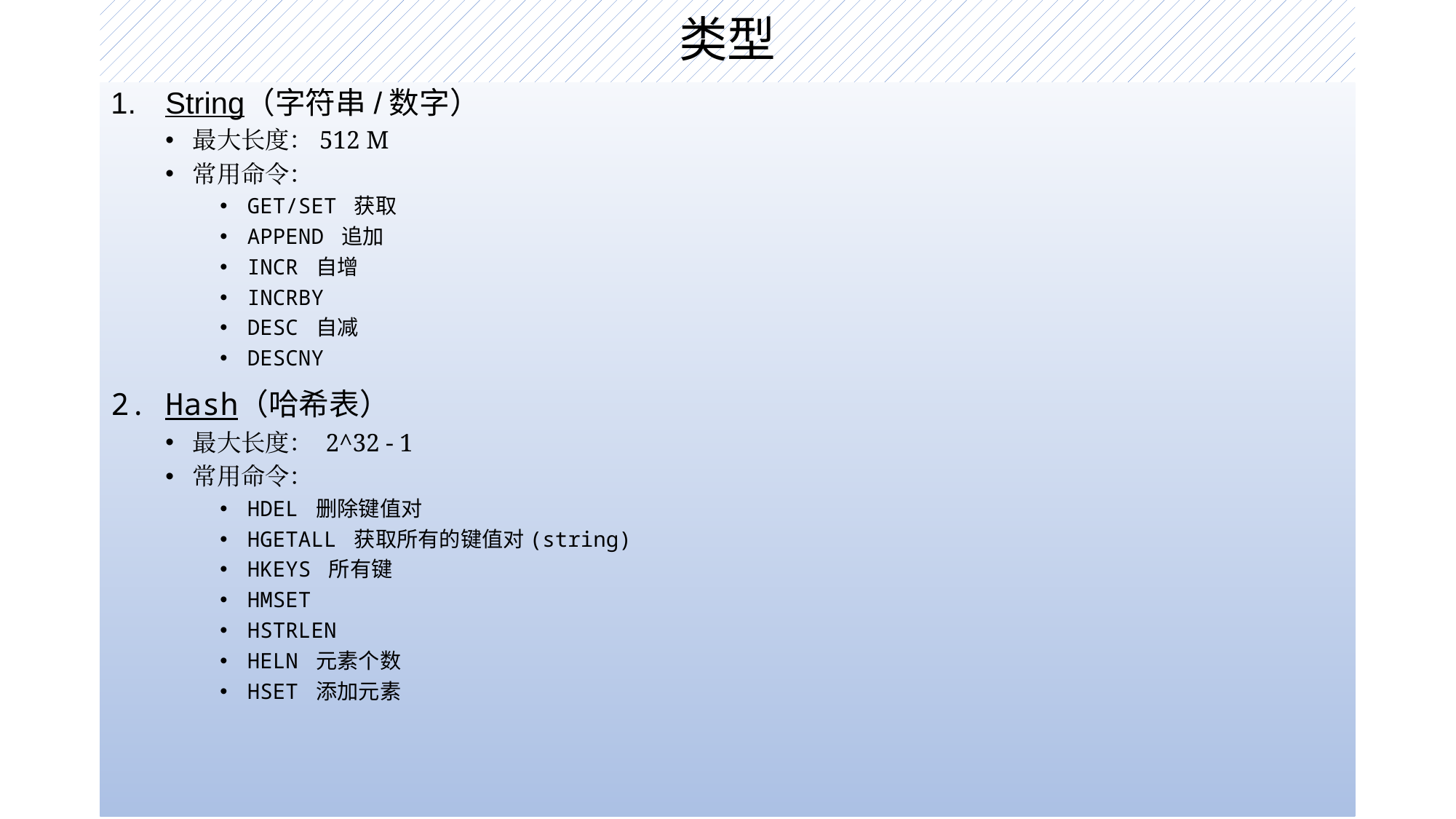

# 类型
String（字符串/数字）
最大长度：512 M
常用命令：
GET/SET 获取
APPEND 追加
INCR 自增
INCRBY
DESC 自减
DESCNY
Hash（哈希表）
最大长度： 2^32 - 1
常用命令：
HDEL 删除键值对
HGETALL 获取所有的键值对(string)
HKEYS 所有键
HMSET
HSTRLEN
HELN 元素个数
HSET 添加元素